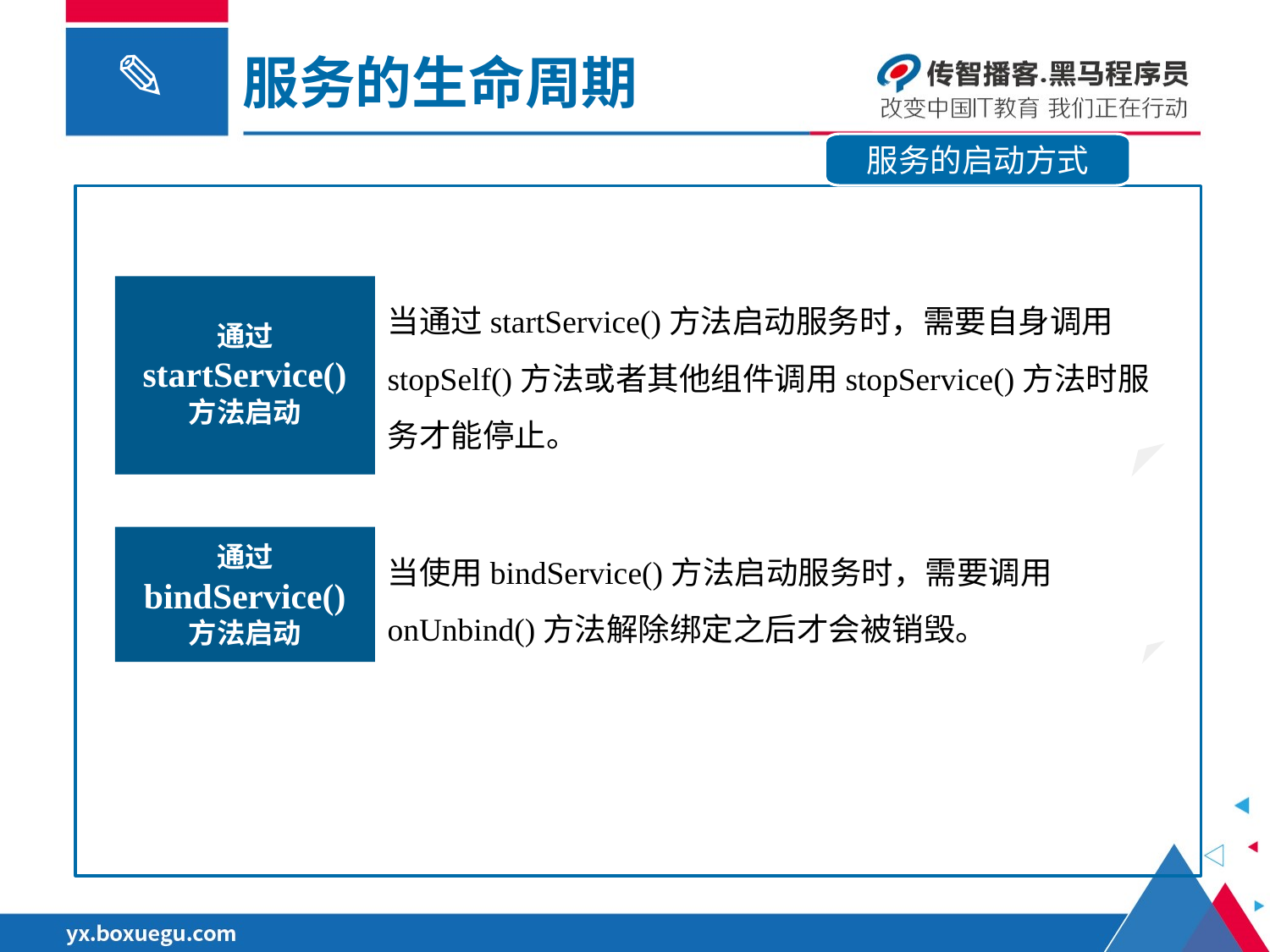

服务的生命周期
服务的启动方式

通过
startService()
方法启动

当通过startService()方法启动服务时，需要自身调用stopSelf()方法或者其他组件调用stopService()方法时服务才能停止。

通过
bindService()
方法启动

当使用bindService()方法启动服务时，需要调用onUnbind()方法解除绑定之后才会被销毁。